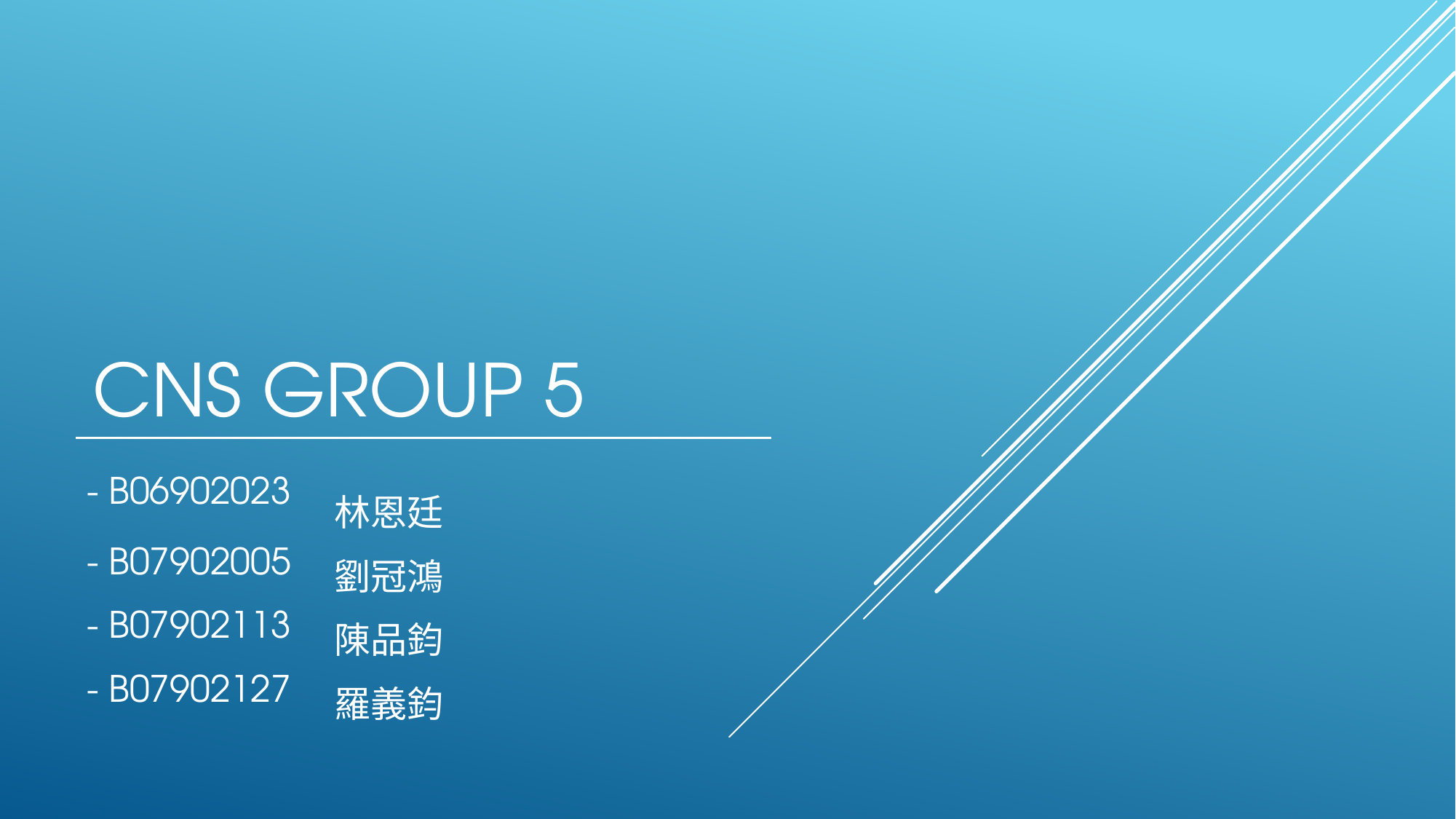

# CNS Group 5
|  |  |
| --- | --- |
| - B06902023 | 林恩廷 |
| - B07902005 | 劉冠鴻 |
| - B07902113 | 陳品鈞 |
| - B07902127 | 羅義鈞 |